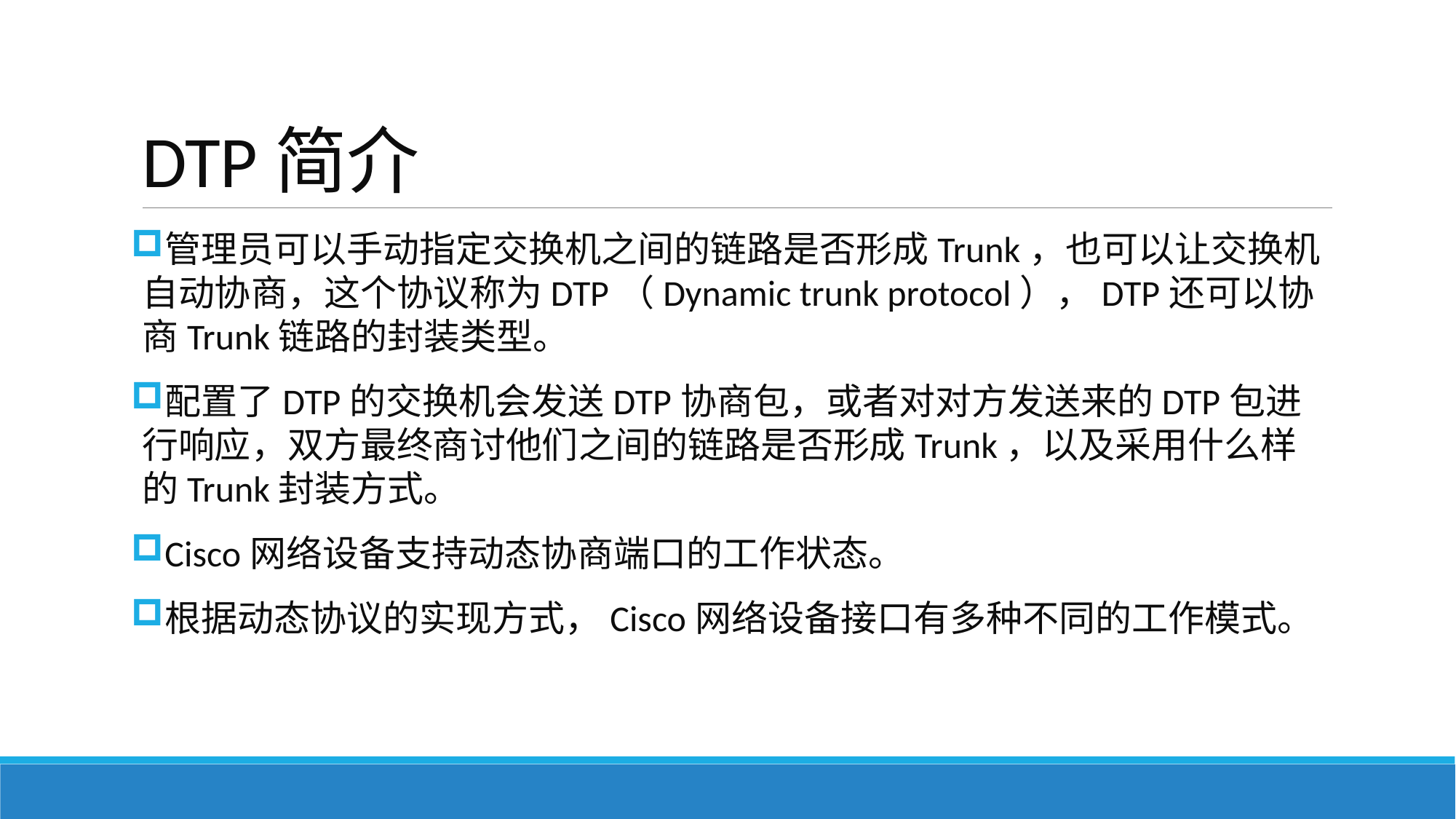

# DTP简介
管理员可以手动指定交换机之间的链路是否形成Trunk，也可以让交换机自动协商，这个协议称为DTP（Dynamic trunk protocol），DTP还可以协商Trunk链路的封装类型。
配置了DTP的交换机会发送DTP协商包，或者对对方发送来的DTP包进行响应，双方最终商讨他们之间的链路是否形成Trunk，以及采用什么样的Trunk封装方式。
Cisco网络设备支持动态协商端口的工作状态。
根据动态协议的实现方式，Cisco网络设备接口有多种不同的工作模式。